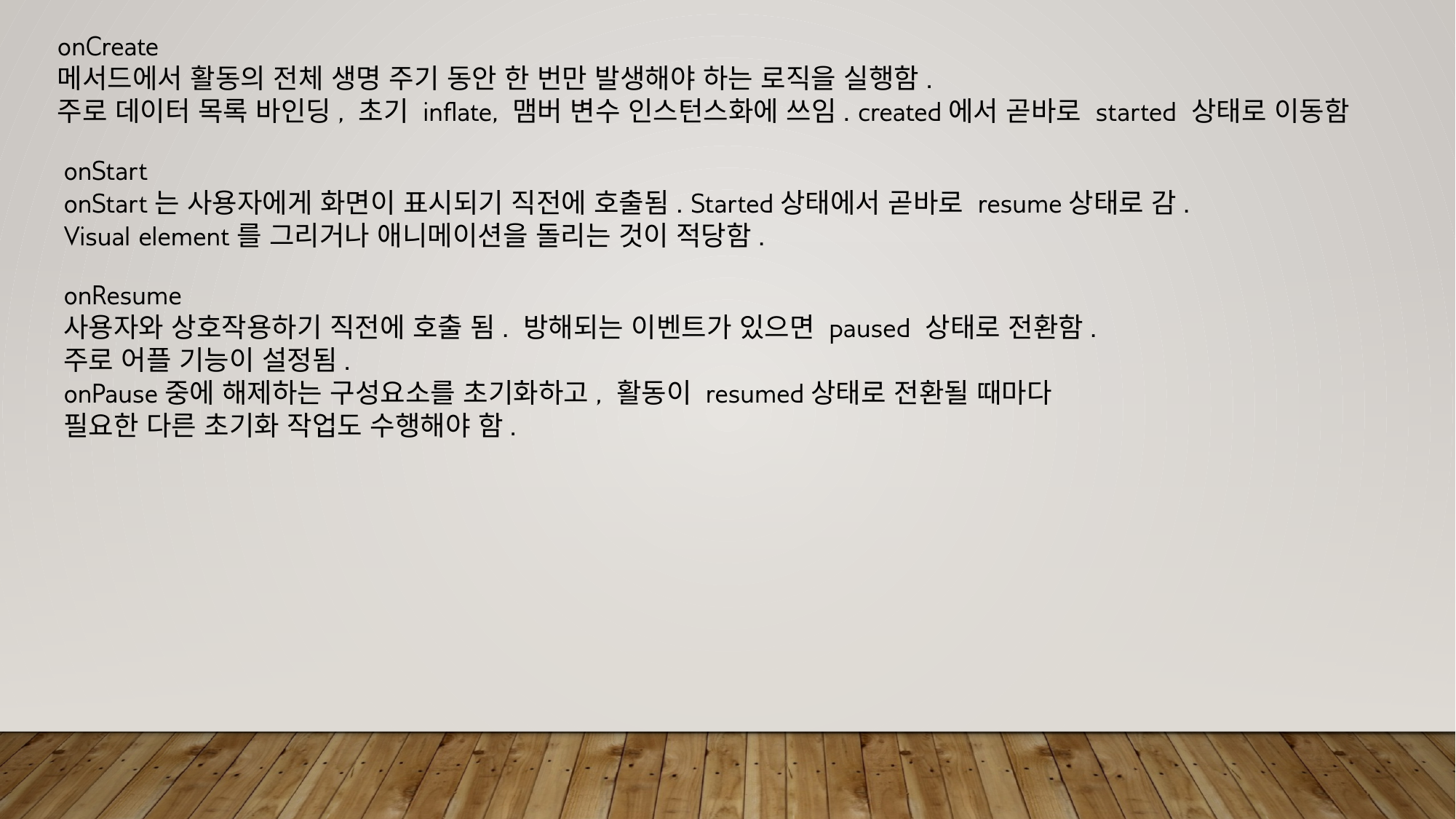

onCreate
메서드에서 활동의 전체 생명 주기 동안 한 번만 발생해야 하는 로직을 실행함.
주로 데이터 목록 바인딩, 초기 inflate, 맴버 변수 인스턴스화에 쓰임. created에서 곧바로 started 상태로 이동함
onStart
onStart는 사용자에게 화면이 표시되기 직전에 호출됨. Started상태에서 곧바로 resume상태로 감.
Visual element를 그리거나 애니메이션을 돌리는 것이 적당함.
onResume
사용자와 상호작용하기 직전에 호출 됨. 방해되는 이벤트가 있으면 paused 상태로 전환함.
주로 어플 기능이 설정됨.
onPause중에 해제하는 구성요소를 초기화하고, 활동이 resumed상태로 전환될 때마다
필요한 다른 초기화 작업도 수행해야 함.